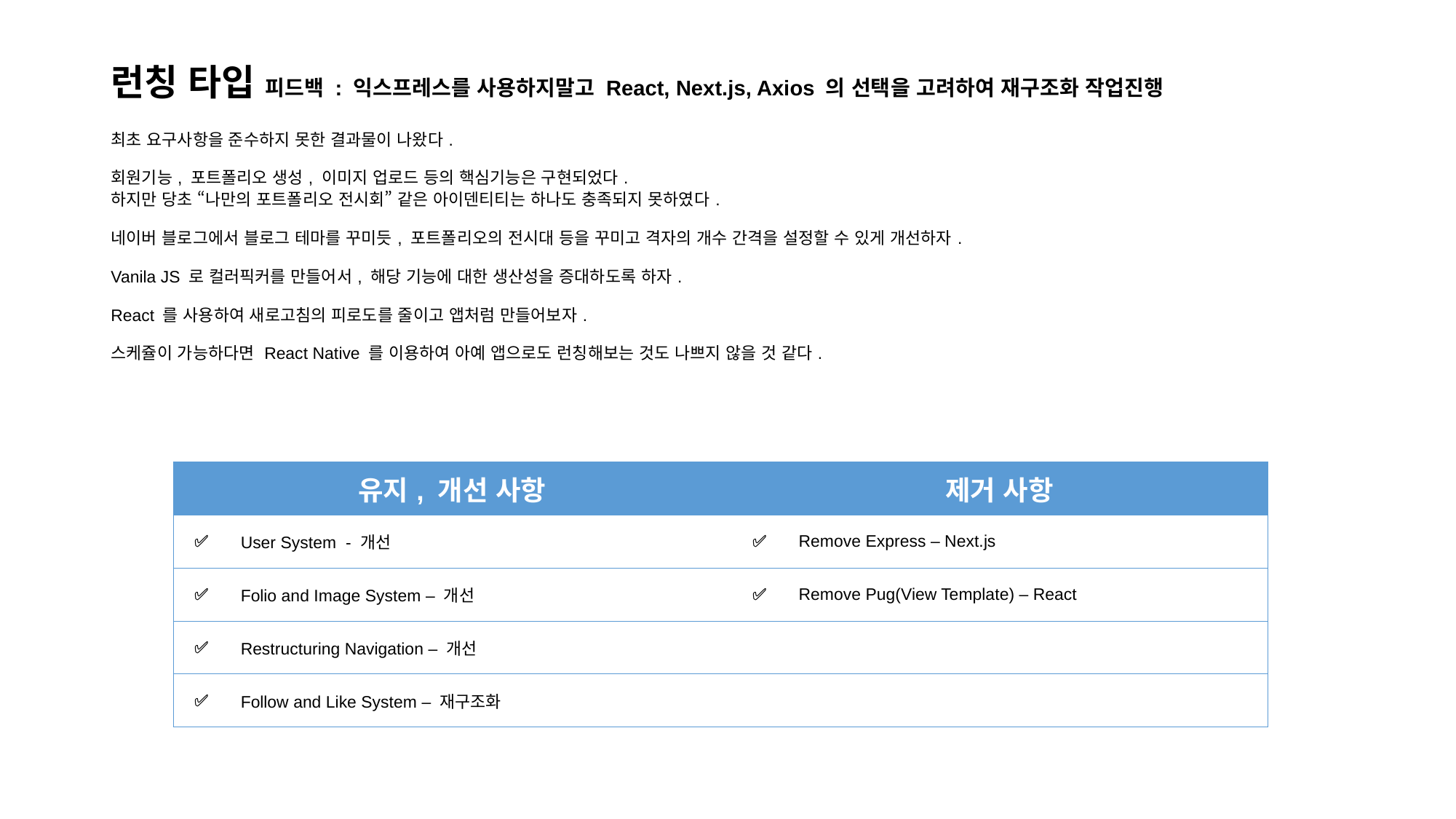

# 런칭 타입 피드백 : 익스프레스를 사용하지말고 React, Next.js, Axios 의 선택을 고려하여 재구조화 작업진행
최초 요구사항을 준수하지 못한 결과물이 나왔다.

회원기능, 포트폴리오 생성, 이미지 업로드 등의 핵심기능은 구현되었다.
하지만 당초 “나만의 포트폴리오 전시회” 같은 아이덴티티는 하나도 충족되지 못하였다.

네이버 블로그에서 블로그 테마를 꾸미듯, 포트폴리오의 전시대 등을 꾸미고 격자의 개수 간격을 설정할 수 있게 개선하자.

Vanila JS 로 컬러픽커를 만들어서, 해당 기능에 대한 생산성을 증대하도록 하자.

React 를 사용하여 새로고침의 피로도를 줄이고 앱처럼 만들어보자.

스케쥴이 가능하다면 React Native 를 이용하여 아예 앱으로도 런칭해보는 것도 나쁘지 않을 것 같다.

| 유지, 개선 사항 |  | 제거 사항 |  |
| --- | --- | --- | --- |
| ✅ | User System - 개선 | ✅ | Remove Express – Next.js |
| ✅ | Folio and Image System – 개선 | ✅ | Remove Pug(View Template) – React |
| ✅ | Restructuring Navigation – 개선 |  |  |
| ✅ | Follow and Like System – 재구조화 |  |  |